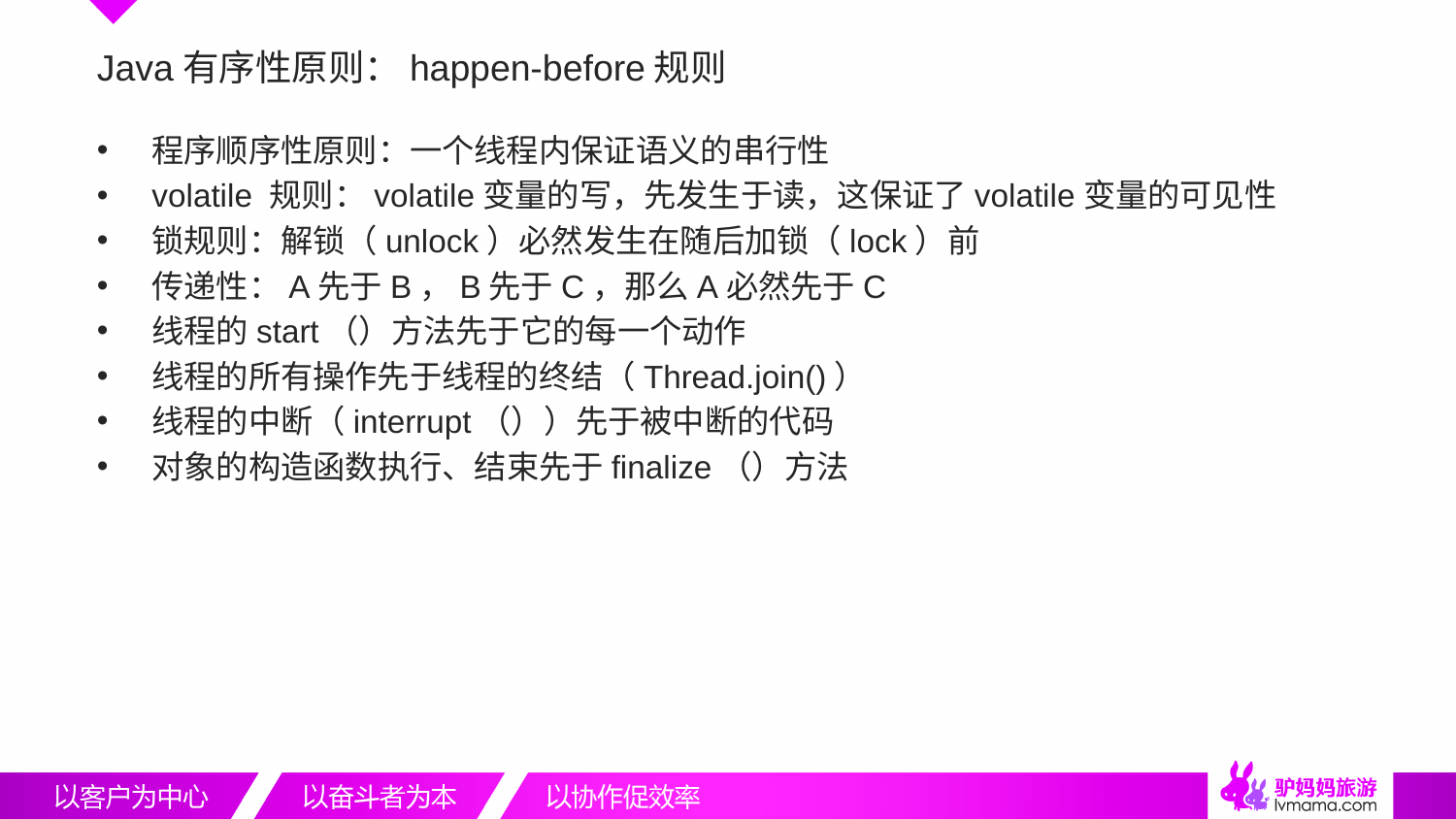

# Java有序性原则：happen-before规则
程序顺序性原则：一个线程内保证语义的串行性
volatile 规则：volatile变量的写，先发生于读，这保证了volatile变量的可见性
锁规则：解锁（unlock）必然发生在随后加锁（lock）前
传递性：A先于B，B先于C，那么A必然先于C
线程的start（）方法先于它的每一个动作
线程的所有操作先于线程的终结（Thread.join()）
线程的中断（interrupt（））先于被中断的代码
对象的构造函数执行、结束先于finalize（）方法